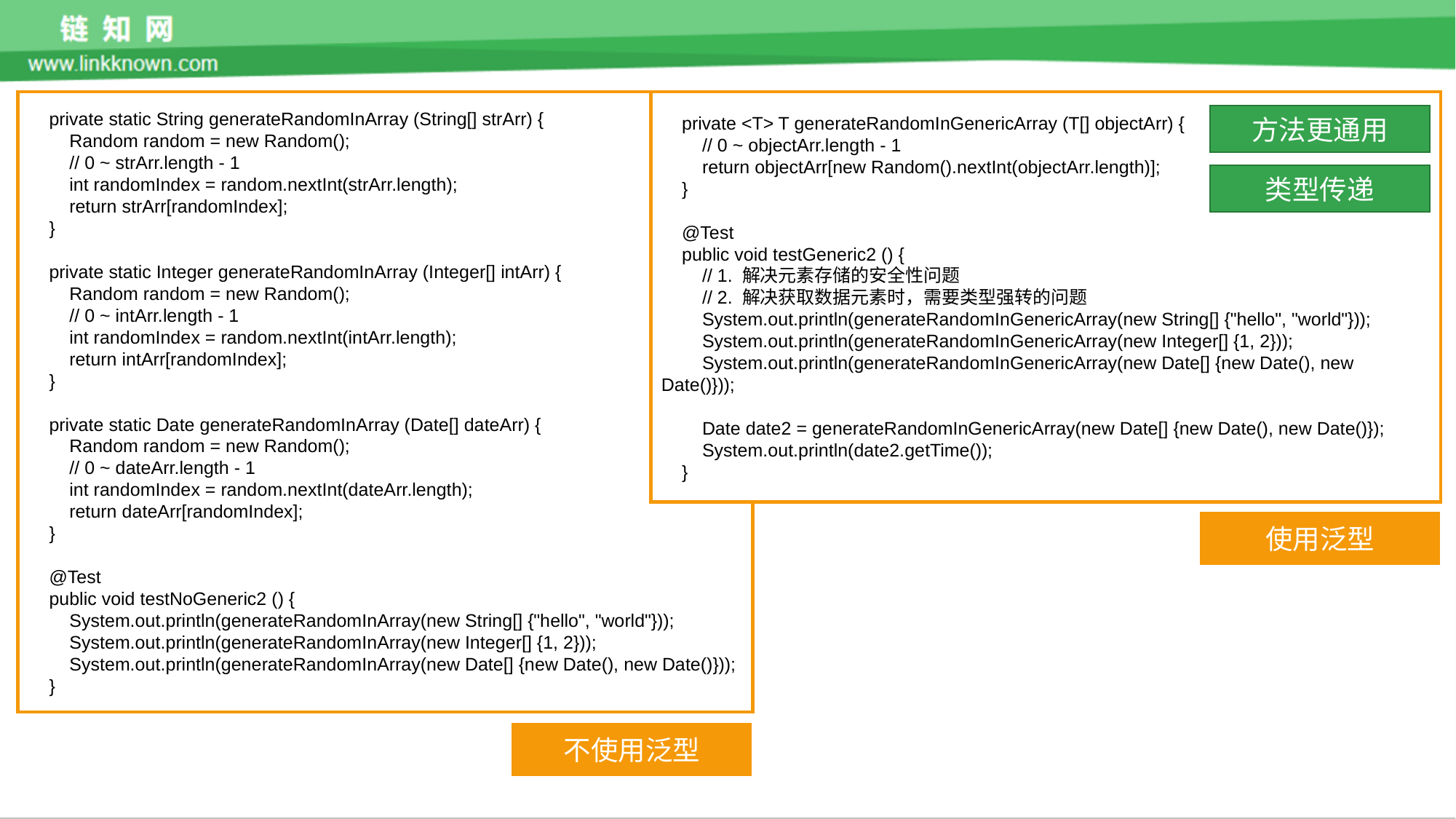

private static String generateRandomInArray (String[] strArr) {
        Random random = new Random();
        // 0 ~ strArr.length - 1
        int randomIndex = random.nextInt(strArr.length);
        return strArr[randomIndex];
    }

    private static Integer generateRandomInArray (Integer[] intArr) {
        Random random = new Random();
        // 0 ~ intArr.length - 1
        int randomIndex = random.nextInt(intArr.length);
        return intArr[randomIndex];
    }

    private static Date generateRandomInArray (Date[] dateArr) {
        Random random = new Random();
        // 0 ~ dateArr.length - 1
        int randomIndex = random.nextInt(dateArr.length);
        return dateArr[randomIndex];
    }

    @Test
    public void testNoGeneric2 () {
        System.out.println(generateRandomInArray(new String[] {"hello", "world"}));
        System.out.println(generateRandomInArray(new Integer[] {1, 2}));
        System.out.println(generateRandomInArray(new Date[] {new Date(), new Date()}));
    }
    private <T> T generateRandomInGenericArray (T[] objectArr) {
        // 0 ~ objectArr.length - 1
        return objectArr[new Random().nextInt(objectArr.length)];
    }

    @Test
    public void testGeneric2 () {
        // 1. 解决元素存储的安全性问题
        // 2. 解决获取数据元素时，需要类型强转的问题
        System.out.println(generateRandomInGenericArray(new String[] {"hello", "world"}));
        System.out.println(generateRandomInGenericArray(new Integer[] {1, 2}));
        System.out.println(generateRandomInGenericArray(new Date[] {new Date(), new Date()}));

        Date date2 = generateRandomInGenericArray(new Date[] {new Date(), new Date()});
        System.out.println(date2.getTime());
    }
方法更通用
类型传递
使用泛型
不使用泛型